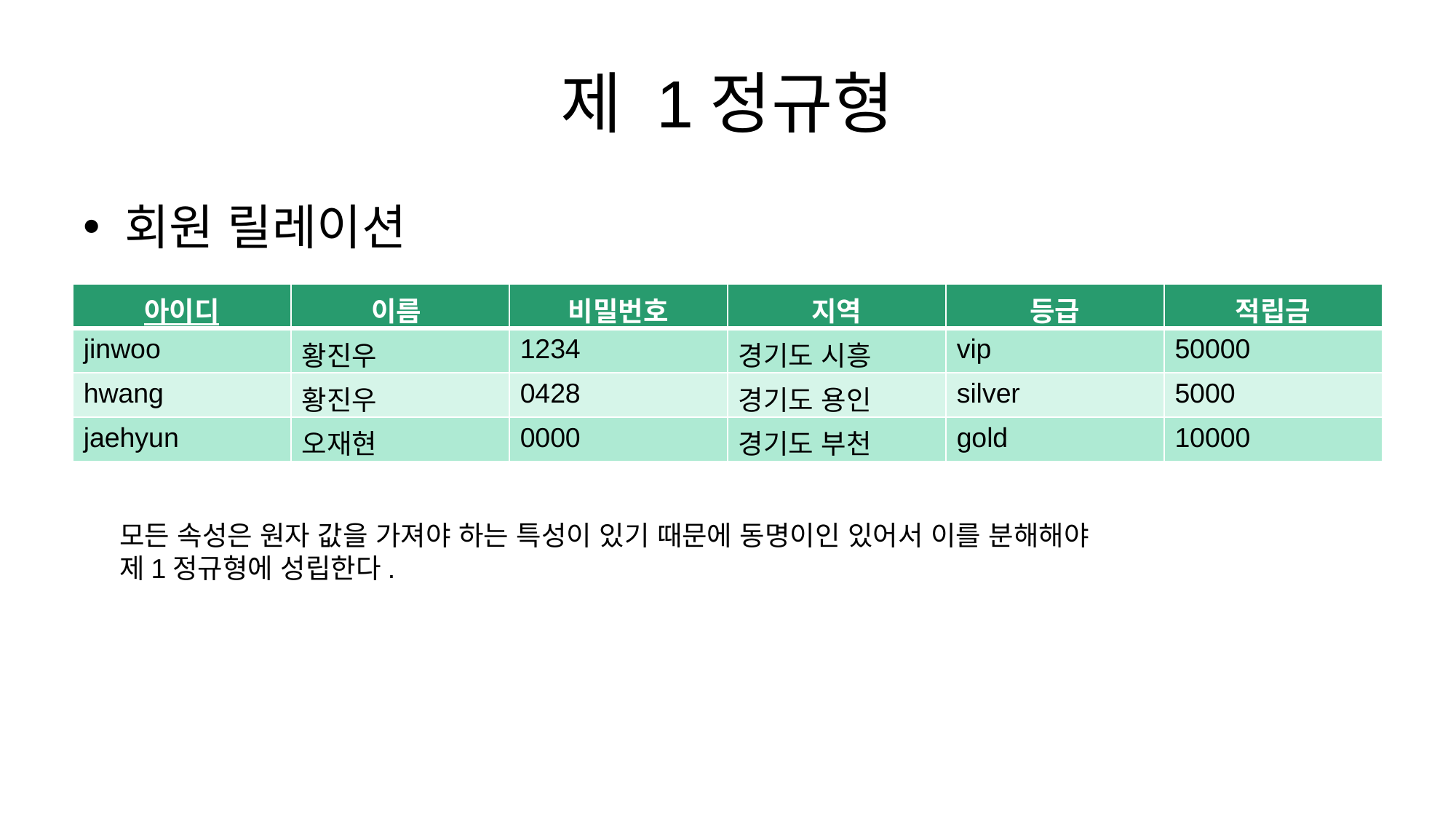

# 제 1정규형
회원 릴레이션
| 아이디 | 이름 | 비밀번호 | 지역 | 등급 | 적립금 |
| --- | --- | --- | --- | --- | --- |
| jinwoo | 황진우 | 1234 | 경기도 시흥 | vip | 50000 |
| hwang | 황진우 | 0428 | 경기도 용인 | silver | 5000 |
| jaehyun | 오재현 | 0000 | 경기도 부천 | gold | 10000 |
모든 속성은 원자 값을 가져야 하는 특성이 있기 때문에 동명이인 있어서 이를 분해해야 제1정규형에 성립한다.